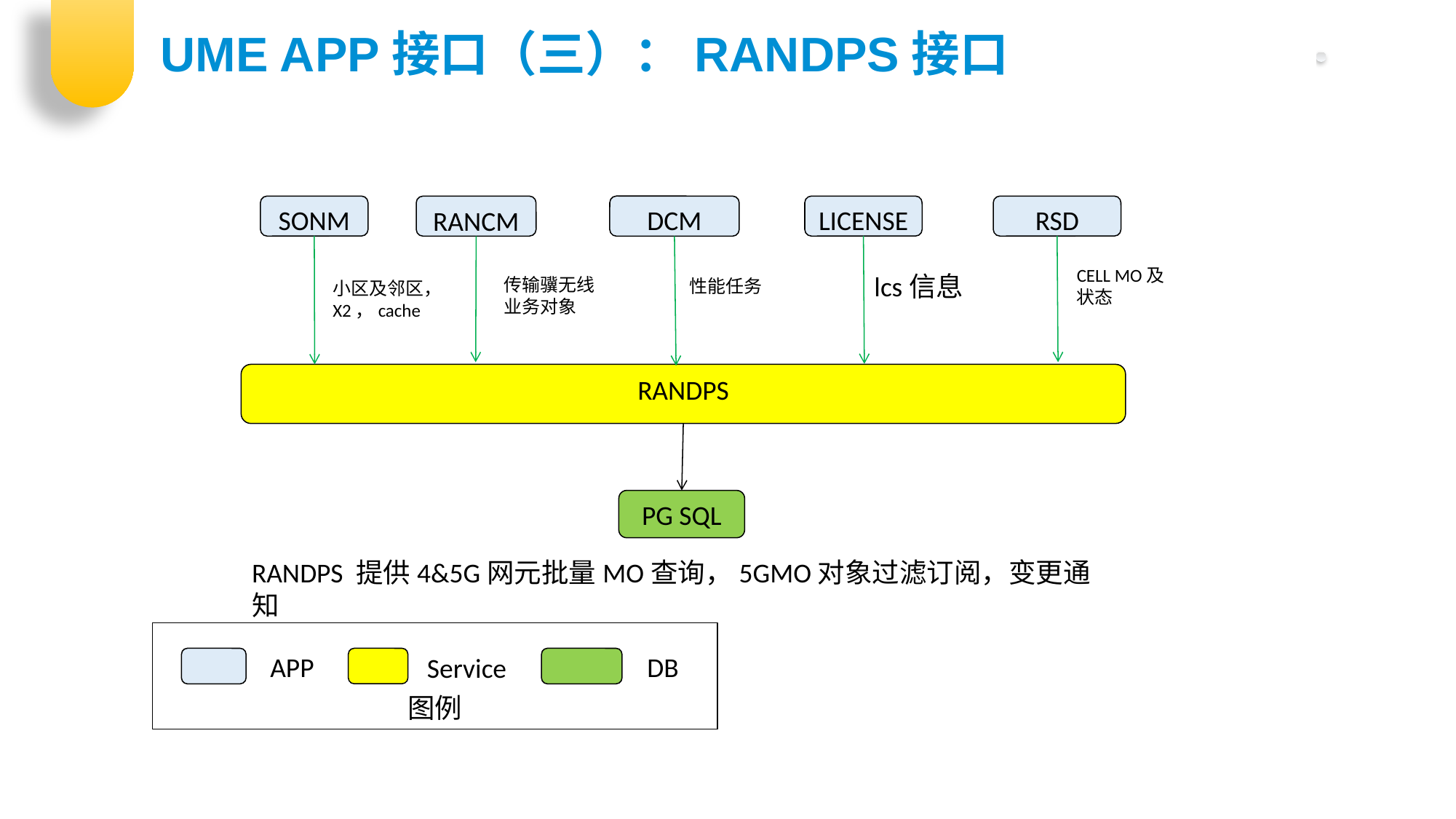

UME APP接口（三）：RANDPS接口

SONM
DCM
LICENSE
RSD
RANCM
CELL MO及状态
lcs信息
传输骥无线业务对象
性能任务
小区及邻区，X2，cache
RANDPS
PG SQL
RANDPS 提供4&5G网元批量MO查询，5GMO对象过滤订阅，变更通知
图例
APP
DB
Service